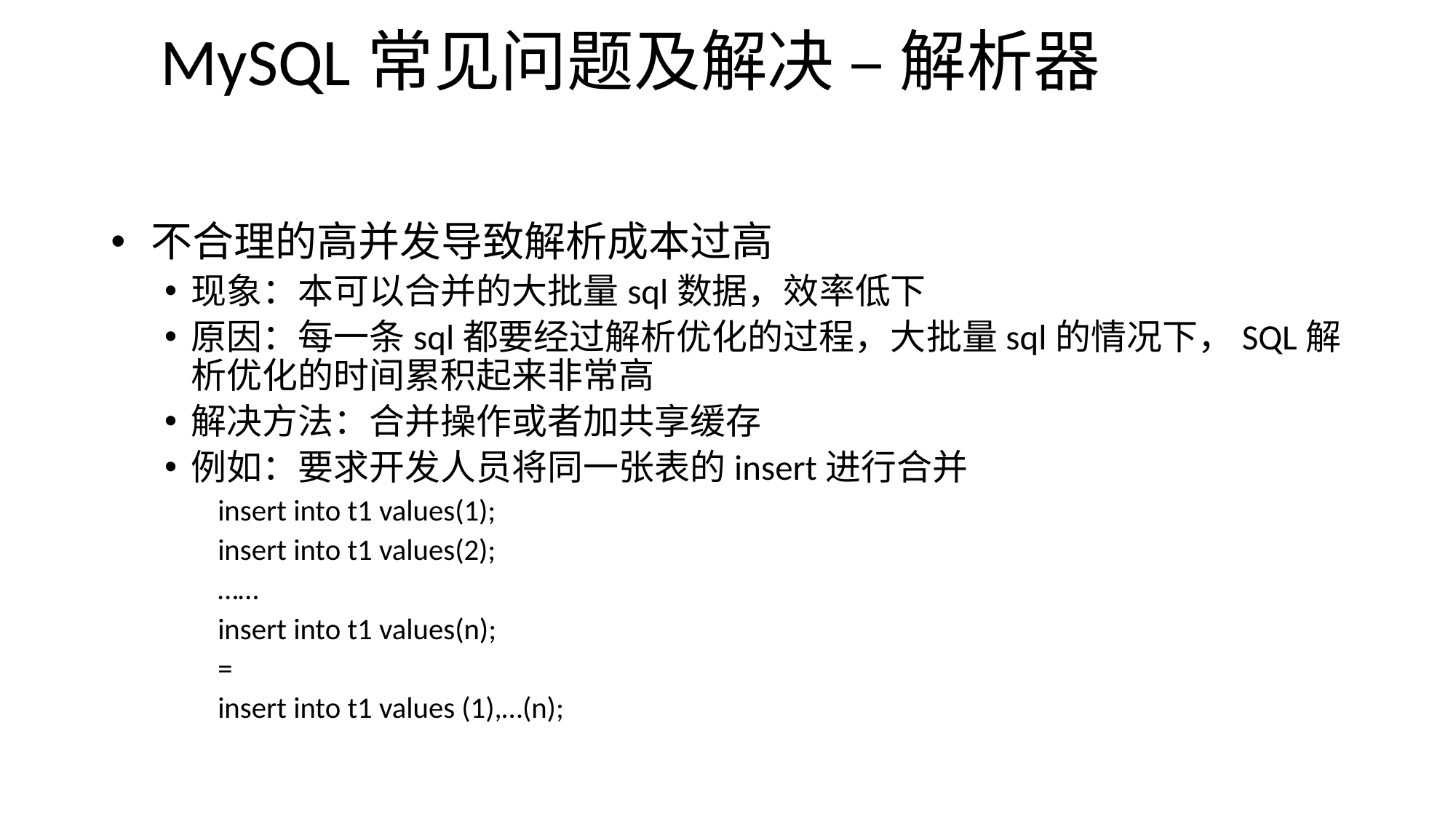

# MySQL常见问题及解决 – 解析器
不合理的高并发导致解析成本过高
现象：本可以合并的大批量sql数据，效率低下
原因：每一条sql都要经过解析优化的过程，大批量sql的情况下，SQL解析优化的时间累积起来非常高
解决方法：合并操作或者加共享缓存
例如：要求开发人员将同一张表的insert进行合并
insert into t1 values(1);
insert into t1 values(2);
……
insert into t1 values(n);
=
insert into t1 values (1),…(n);